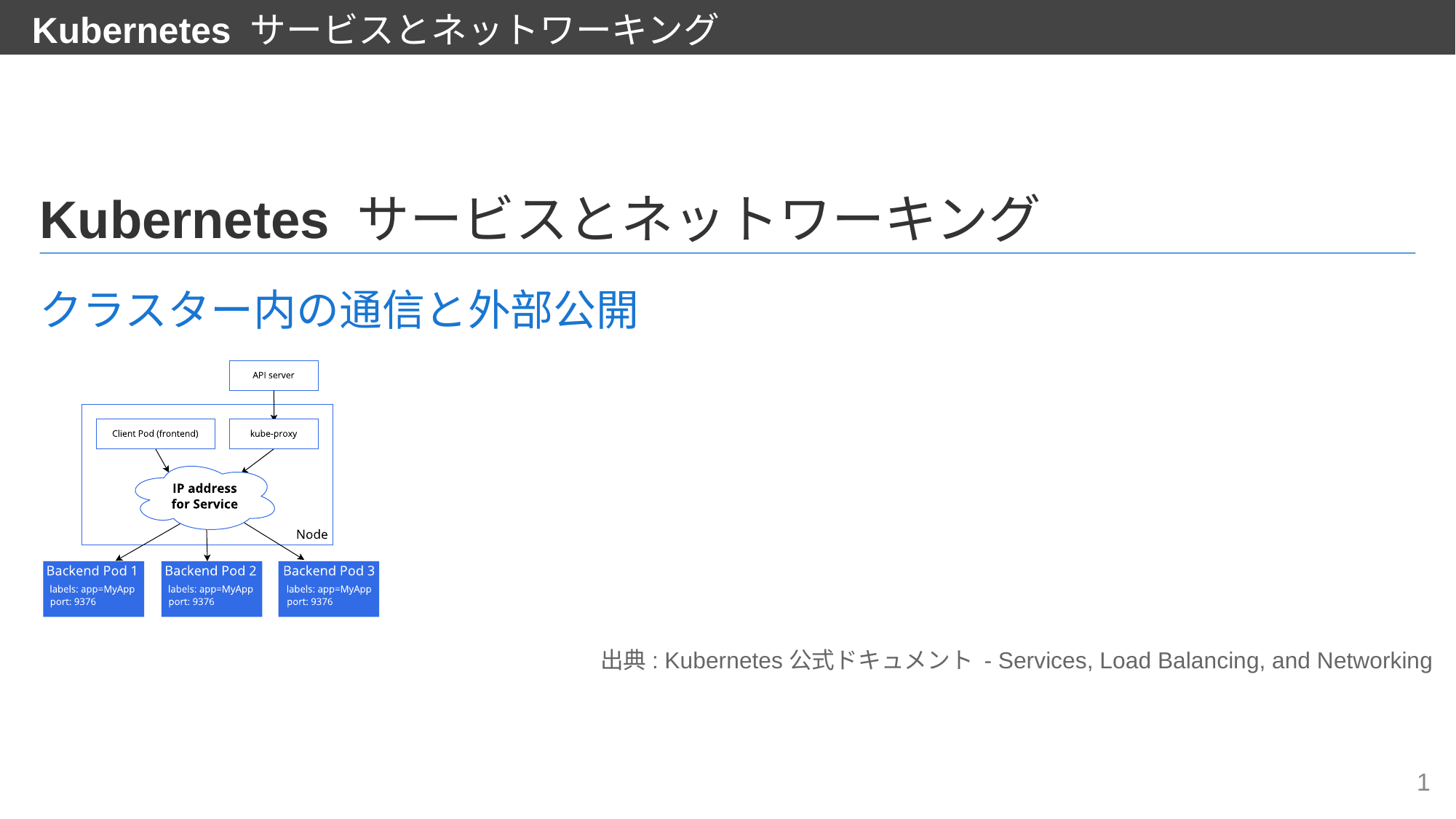

Kubernetes サービスとネットワーキング
Kubernetes サービスとネットワーキング

クラスター内の通信と外部公開

出典: Kubernetes公式ドキュメント - Services, Load Balancing, and Networking
1